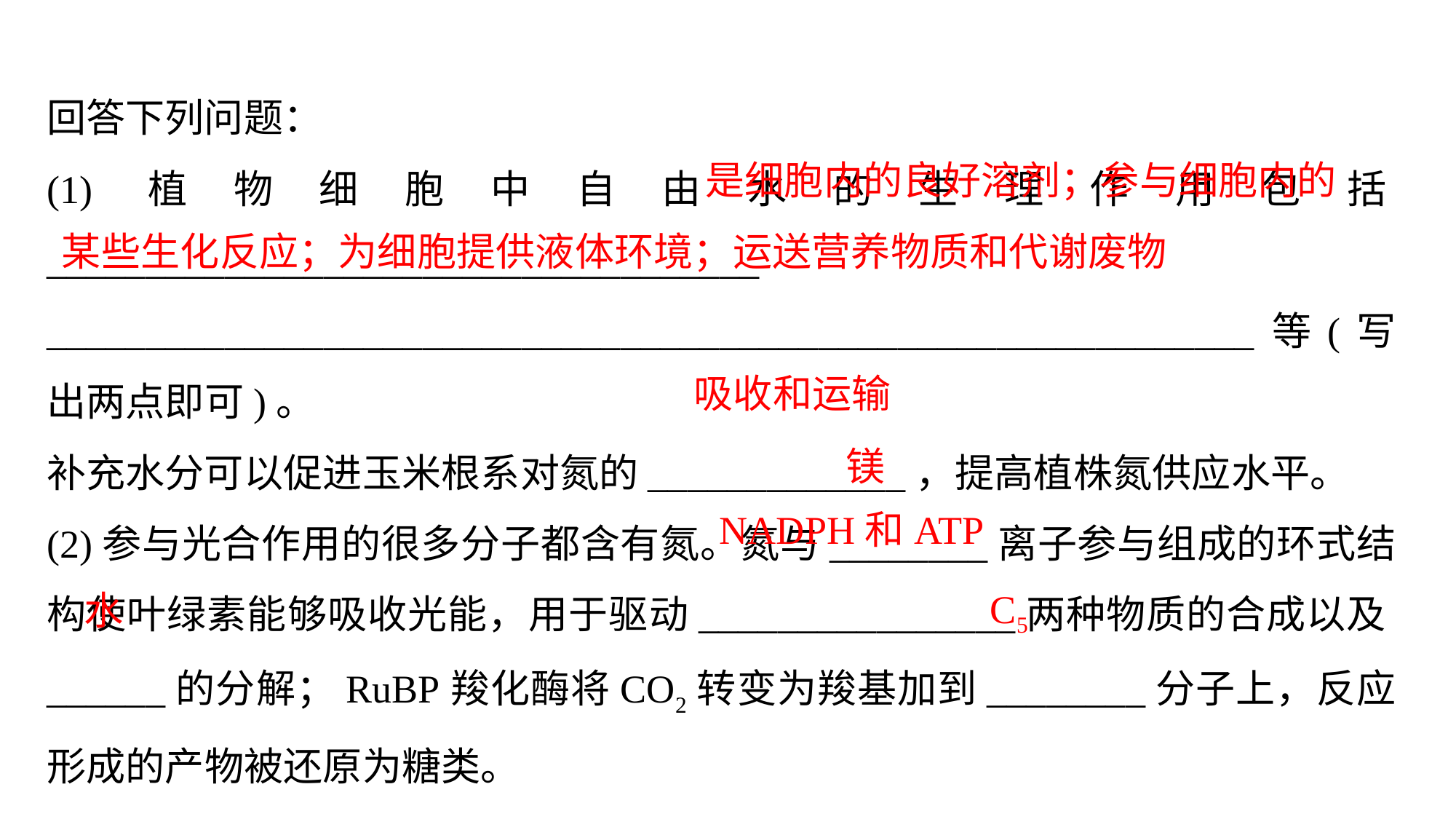

回答下列问题：
(1)植物细胞中自由水的生理作用包括____________________________________
_____________________________________________________________等(写出两点即可)。
补充水分可以促进玉米根系对氮的_____________，提高植株氮供应水平。
(2)参与光合作用的很多分子都含有氮。氮与________离子参与组成的环式结构使叶绿素能够吸收光能，用于驱动________________两种物质的合成以及______的分解；RuBP羧化酶将CO2转变为羧基加到________分子上，反应形成的产物被还原为糖类。
是细胞内的良好溶剂；参与细胞内的
某些生化反应；为细胞提供液体环境；运送营养物质和代谢废物
吸收和运输
镁
NADPH和ATP
C5
水